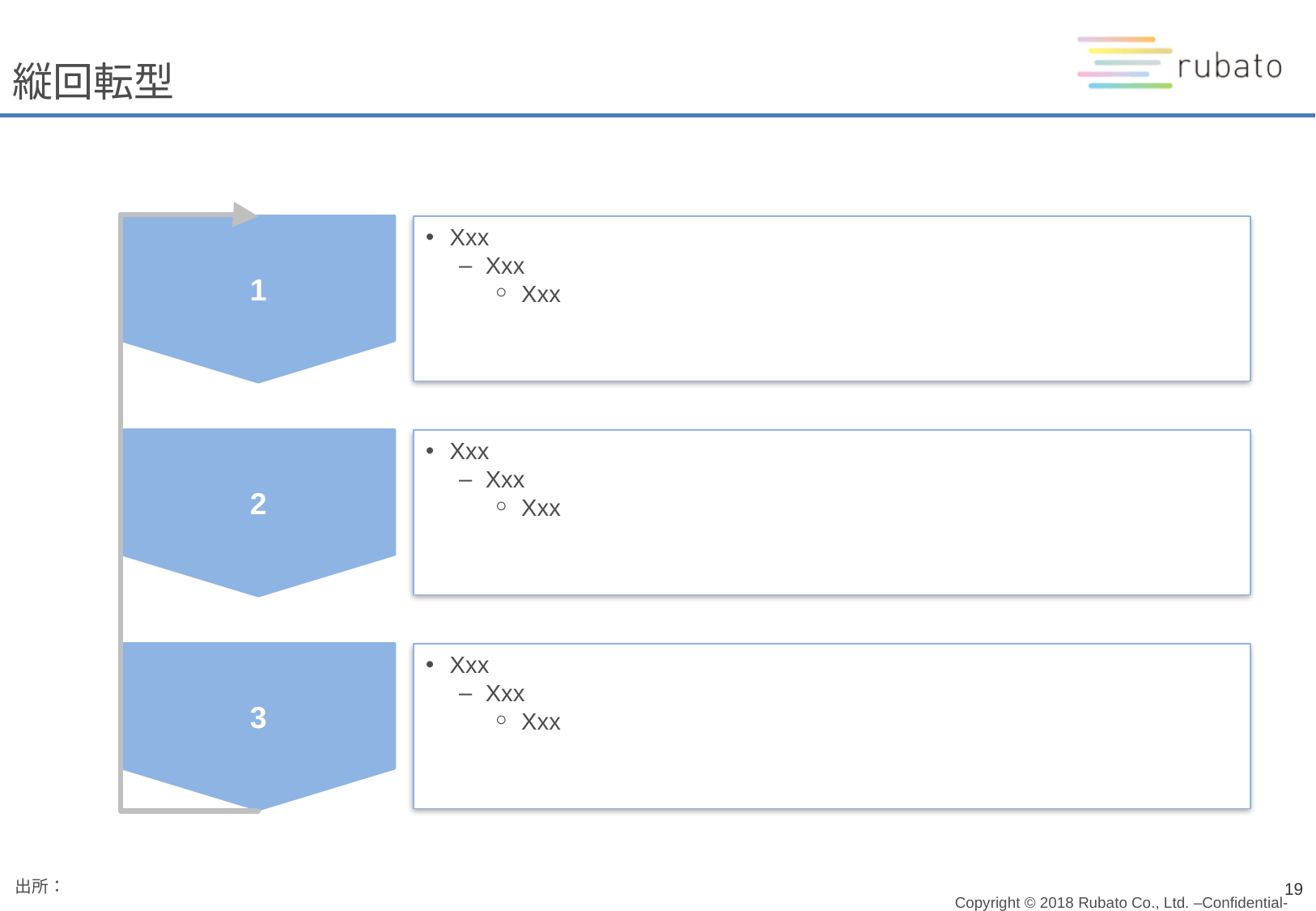

# 縦回転型

1
Xxx
Xxx
Xxx
2
Xxx
Xxx
Xxx
3
Xxx
Xxx
Xxx
出所：
19